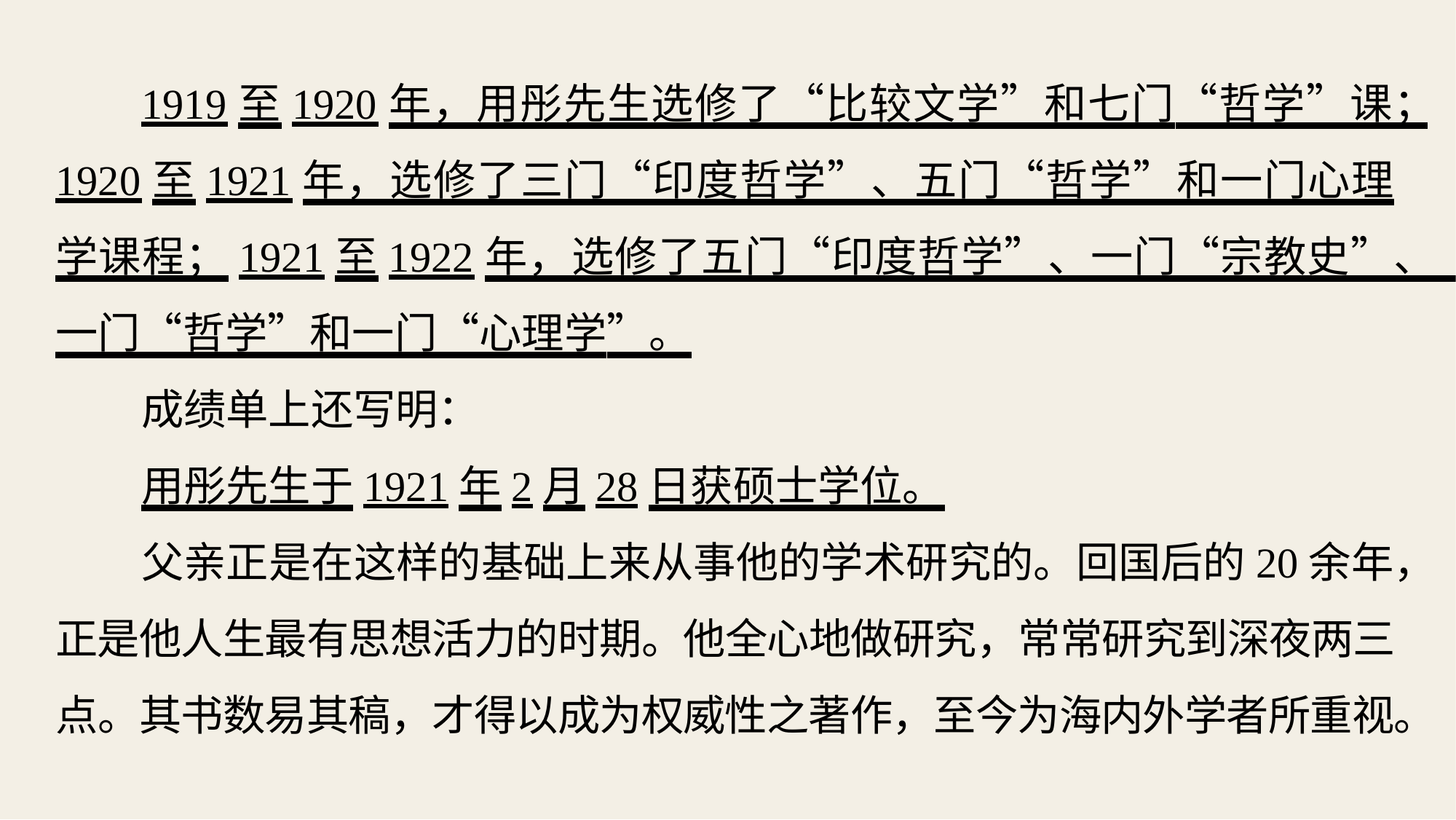

1919至1920年，用彤先生选修了“比较文学”和七门“哲学”课；1920至1921年，选修了三门“印度哲学”、五门“哲学”和一门心理学课程；1921至1922年，选修了五门“印度哲学”、一门“宗教史”、一门“哲学”和一门“心理学”。
成绩单上还写明：
用彤先生于1921年2月28日获硕士学位。
父亲正是在这样的基础上来从事他的学术研究的。回国后的20余年，正是他人生最有思想活力的时期。他全心地做研究，常常研究到深夜两三点。其书数易其稿，才得以成为权威性之著作，至今为海内外学者所重视。